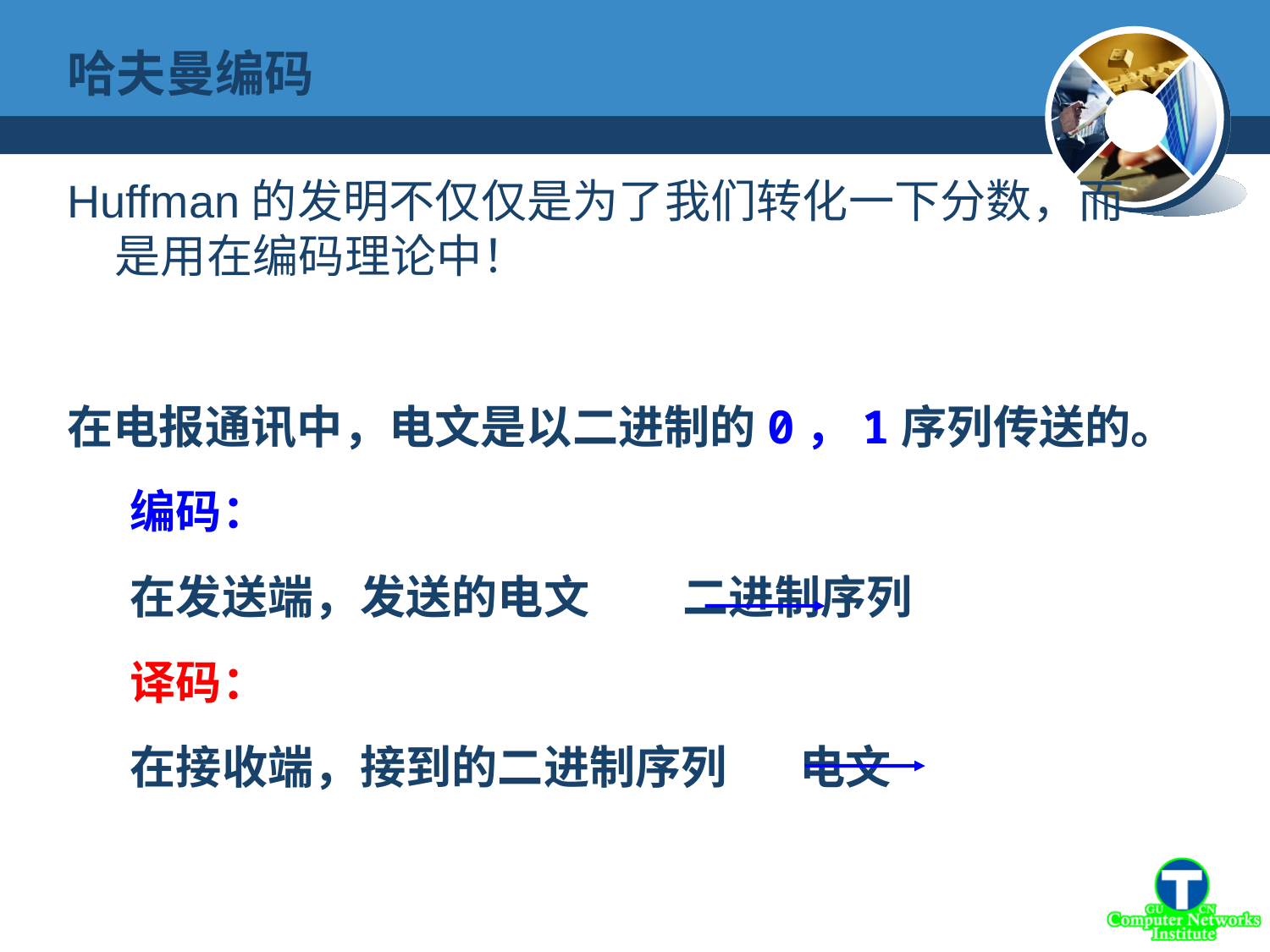

哈夫曼编码
Huffman的发明不仅仅是为了我们转化一下分数，而是用在编码理论中！

在电报通讯中，电文是以二进制的0，1序列传送的。
     编码：
     在发送端，发送的电文         二进制序列
     译码：
     在接收端，接到的二进制序列       电文

125